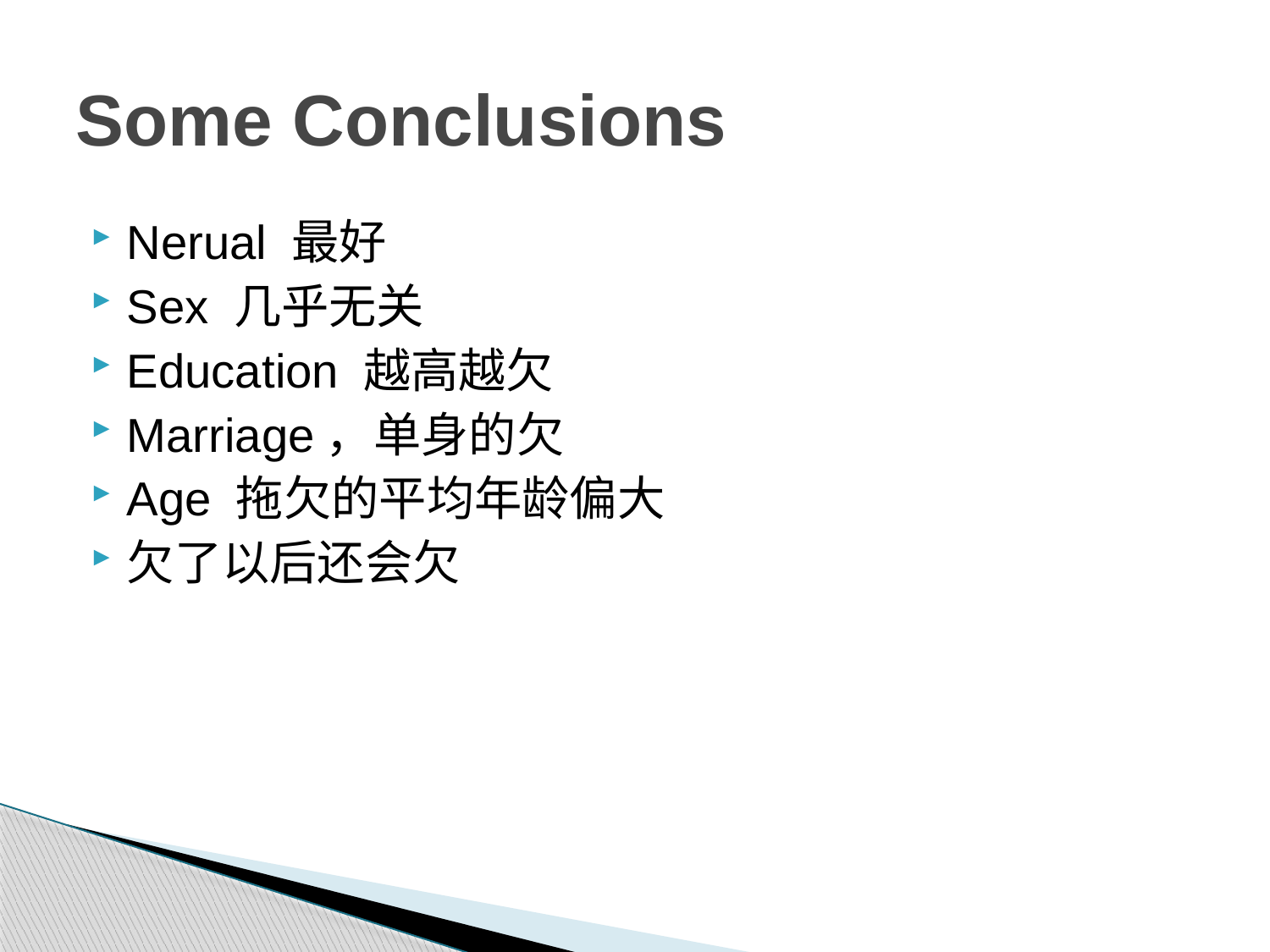

# Some Conclusions
Nerual 最好
Sex 几乎无关
Education 越高越欠
Marriage，单身的欠
Age 拖欠的平均年龄偏大
欠了以后还会欠